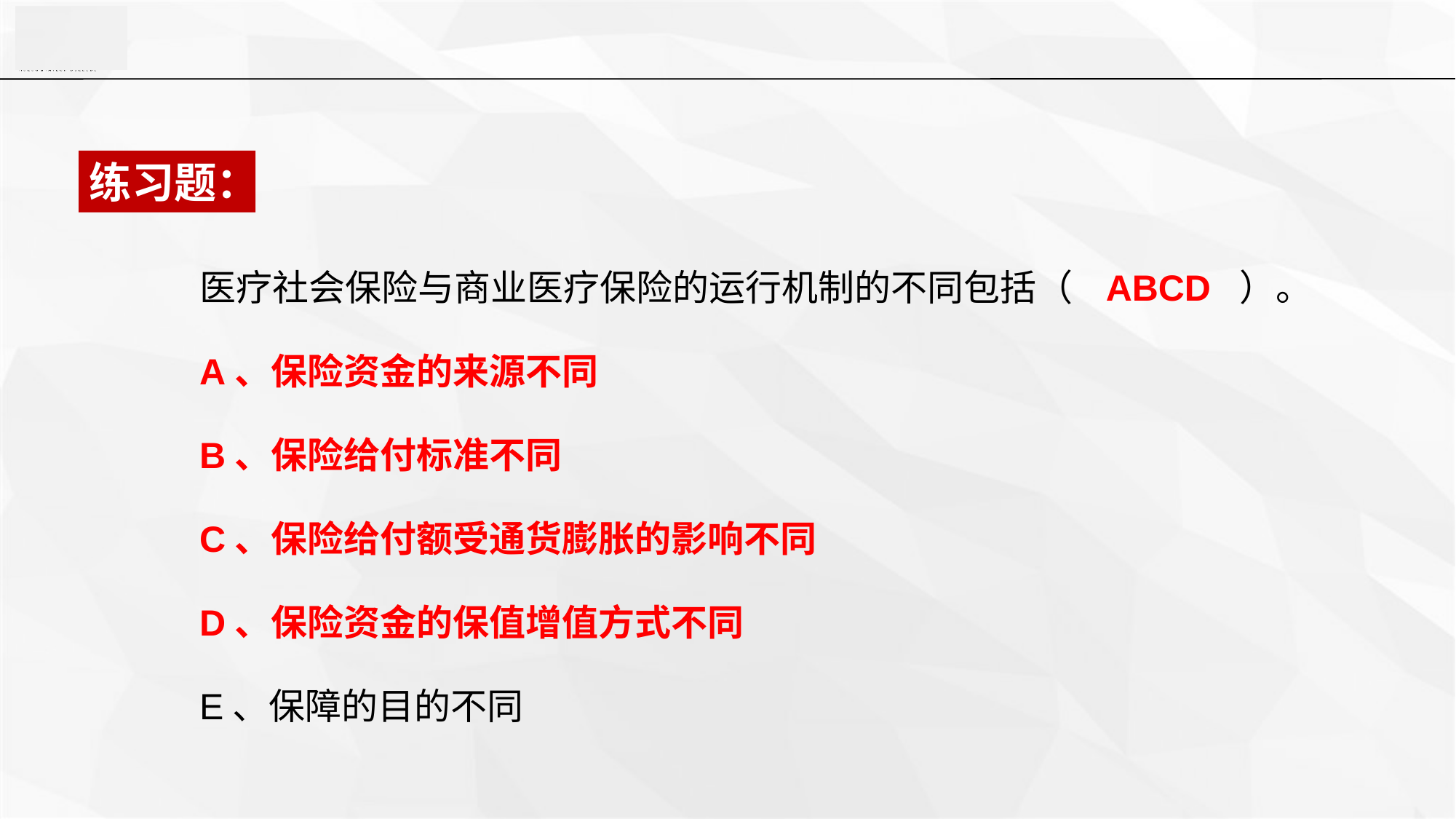

练习题：
医疗社会保险与商业医疗保险的运行机制的不同包括（   ABCD  ）。
A、保险资金的来源不同
B、保险给付标准不同
C、保险给付额受通货膨胀的影响不同
D、保险资金的保值增值方式不同
E、保障的目的不同